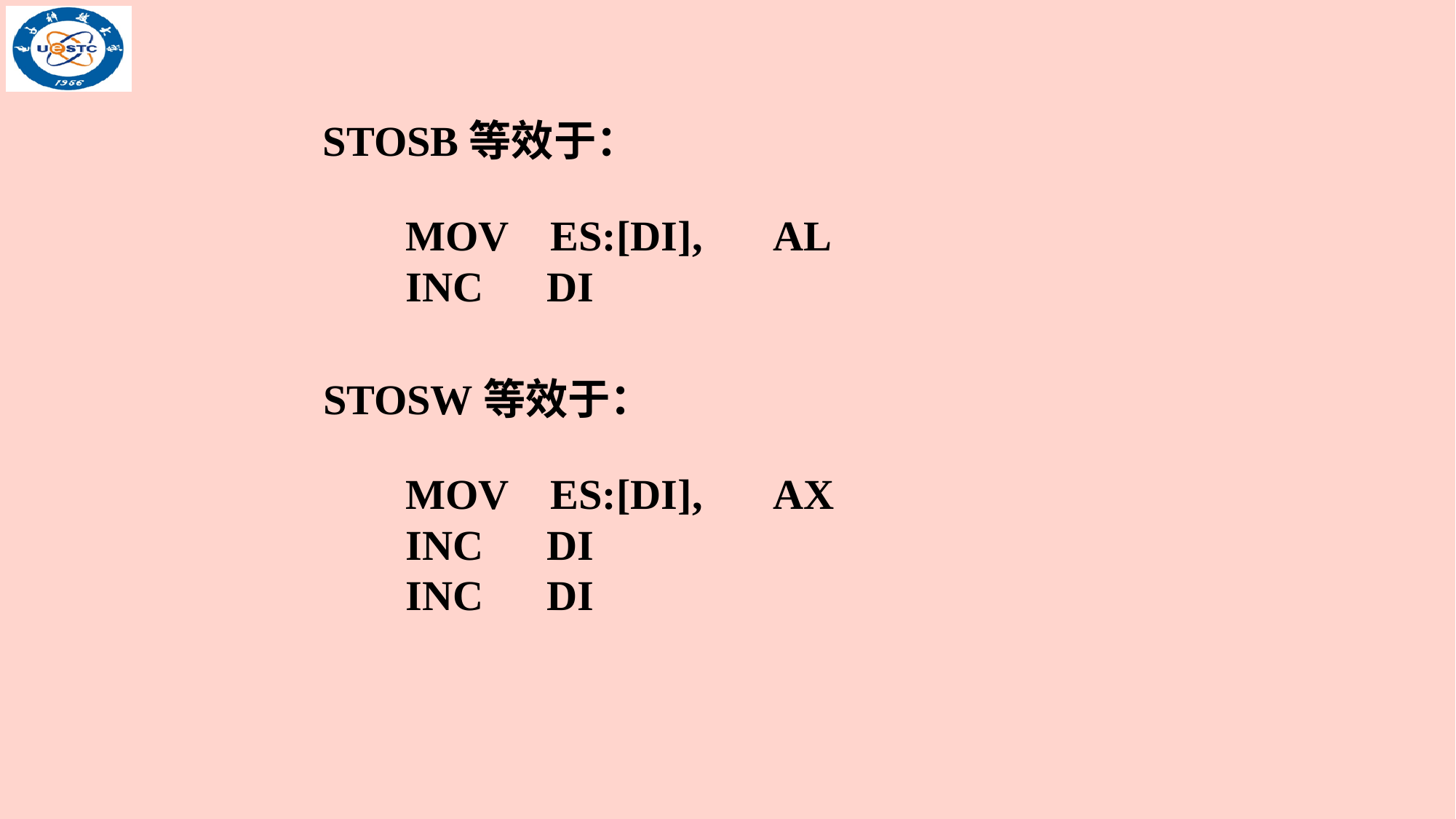

STOSB等效于：
MOV    ES:[DI],	    AL
INC      DI
STOSW等效于：
MOV    ES:[DI],	    AX
INC      DI
INC      DI